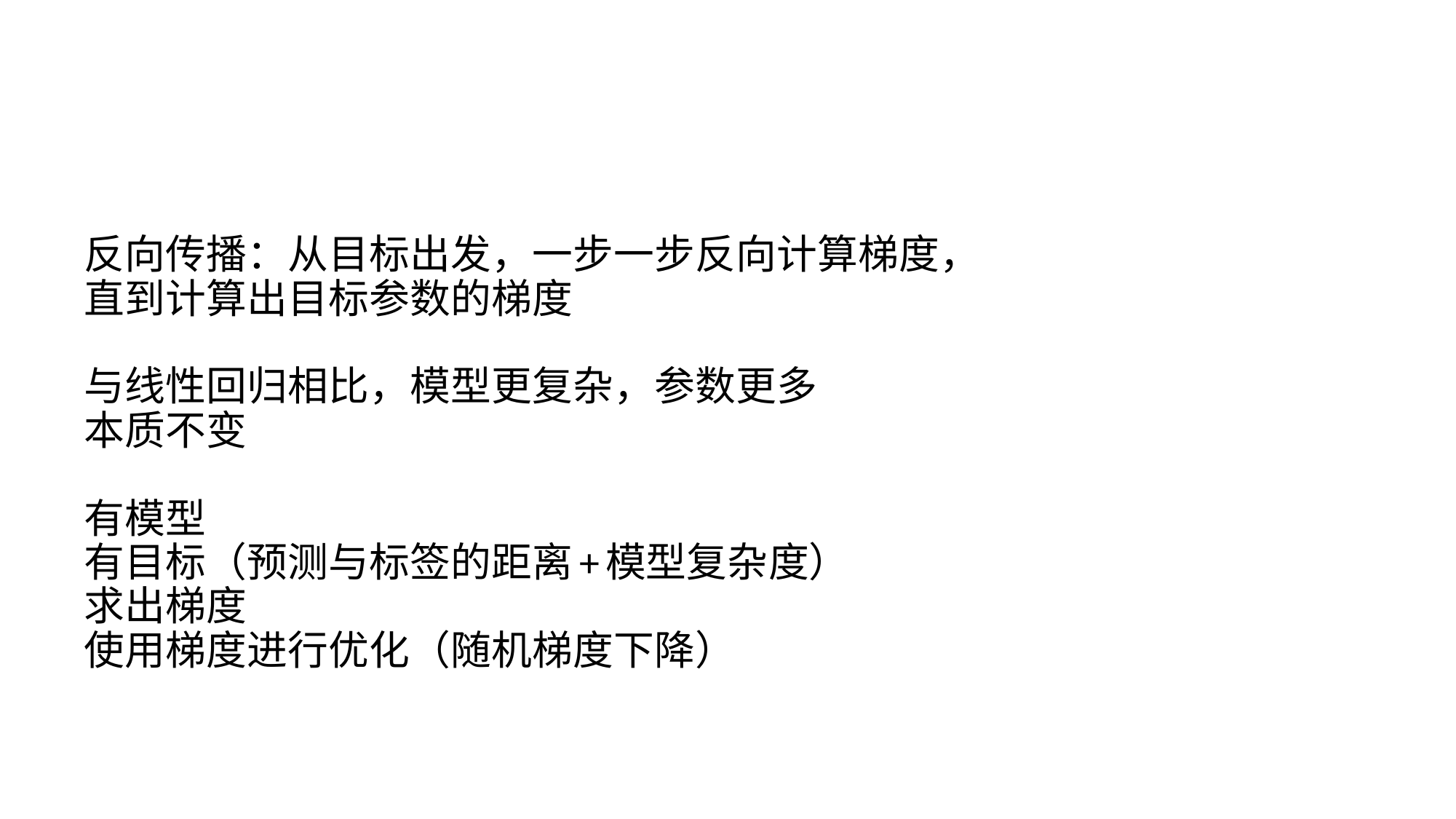

# 反向传播：从目标出发，一步一步反向计算梯度， 直到计算出目标参数的梯度 与线性回归相比，模型更复杂，参数更多 本质不变 有模型 有目标（预测与标签的距离+模型复杂度） 求出梯度 使用梯度进行优化（随机梯度下降）